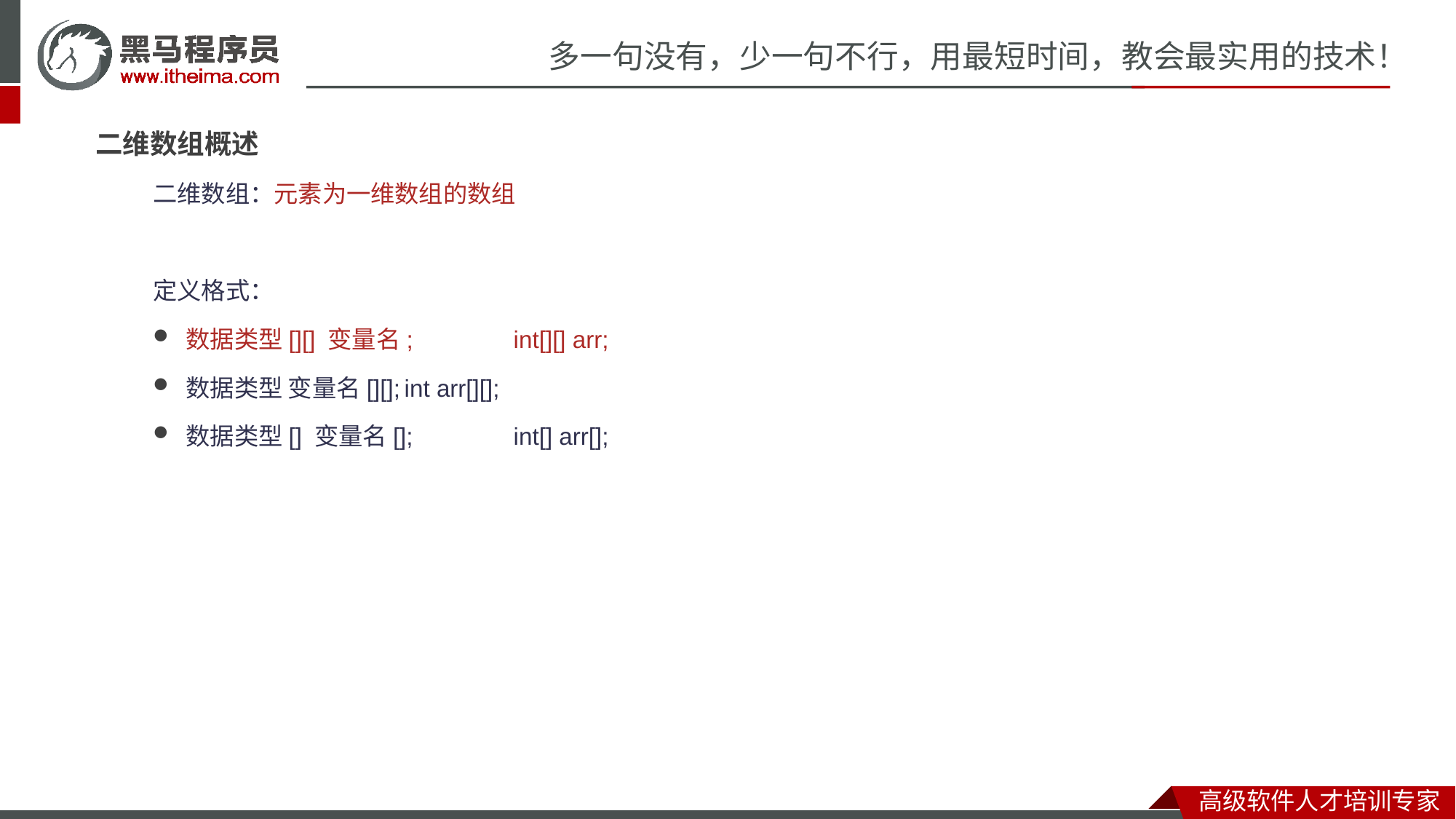

二维数组概述
二维数组：元素为一维数组的数组

定义格式：
数据类型[][] 变量名;	int[][] arr;
数据类型 变量名[][];	int arr[][];
数据类型[] 变量名[];	int[] arr[];